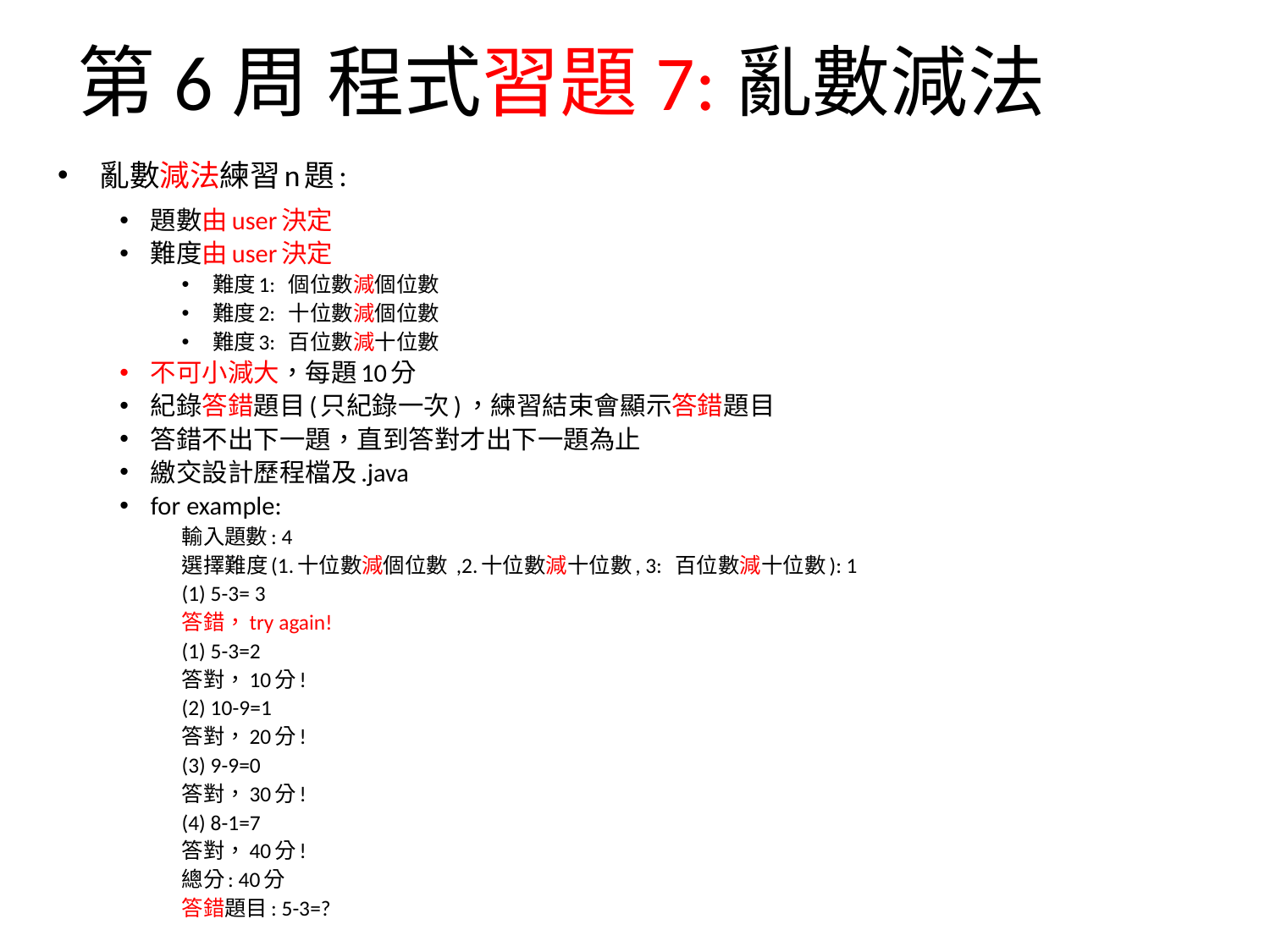

# 第6周 程式習題7:亂數減法
 亂數減法練習n題: (1
)出10題，答錯不出下一題，直到答對為止；   (2)出N題，由user決定題數，每題10分，答錯之題目須於結束時顯示；
題數由user決定
難度由user決定
難度1:  個位數減個位數
難度2:  十位數減個位數
難度3:  百位數減十位數
不可小減大，每題10分
紀錄答錯題目(只紀錄一次)，練習結束會顯示答錯題目
答錯不出下一題，直到答對才出下一題為止
繳交設計歷程檔及.java
for example:
輸入題數: 4
選擇難度(1.十位數減個位數 ,2.十位數減十位數, 3:  百位數減十位數): 1
(1) 5-3= 3
答錯，try again!
(1) 5-3=2
答對，10分!
(2) 10-9=1
答對，20分!
(3) 9-9=0
答對，30分!
(4) 8-1=7
答對，40分!
總分: 40分
答錯題目: 5-3=?